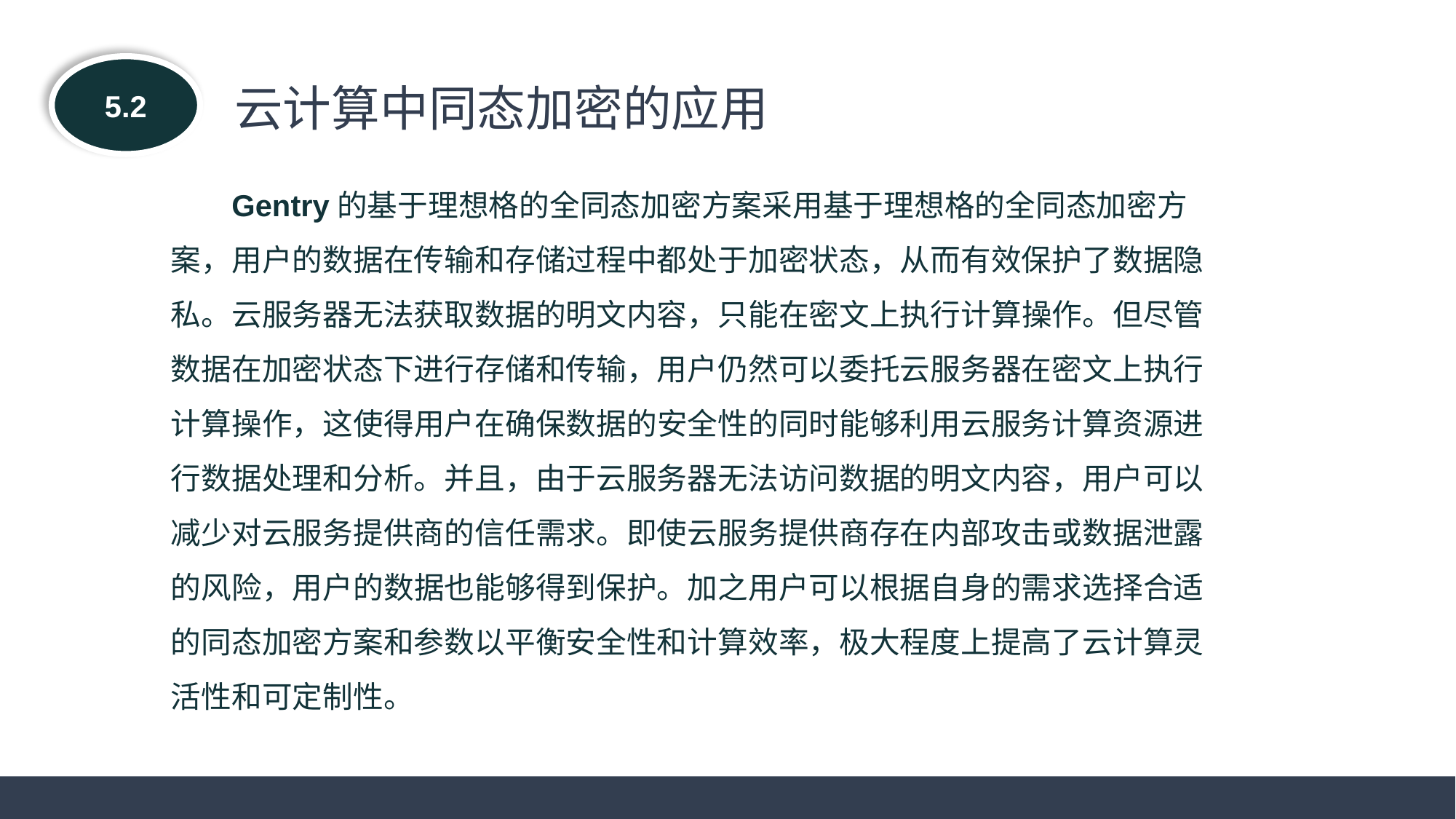

5.2
云计算中同态加密的应用

Gentry的基于理想格的全同态加密方案采用基于理想格的全同态加密方案，用户的数据在传输和存储过程中都处于加密状态，从而有效保护了数据隐私。云服务器无法获取数据的明文内容，只能在密文上执行计算操作。但尽管数据在加密状态下进行存储和传输，用户仍然可以委托云服务器在密文上执行计算操作，这使得用户在确保数据的安全性的同时能够利用云服务计算资源进行数据处理和分析。并且，由于云服务器无法访问数据的明文内容，用户可以减少对云服务提供商的信任需求。即使云服务提供商存在内部攻击或数据泄露的风险，用户的数据也能够得到保护。加之用户可以根据自身的需求选择合适的同态加密方案和参数以平衡安全性和计算效率，极大程度上提高了云计算灵活性和可定制性。